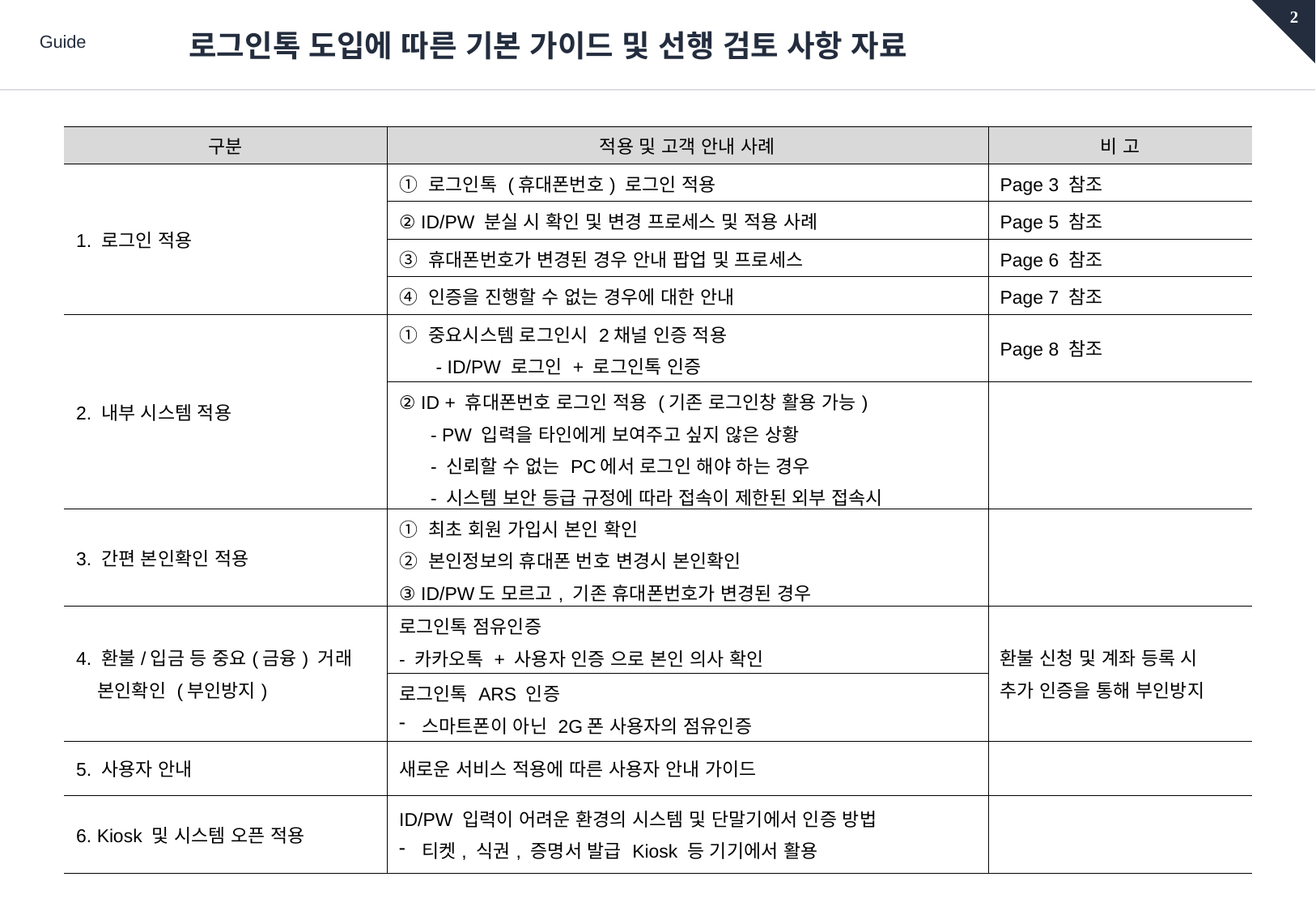

2
로그인톡 도입에 따른 기본 가이드 및 선행 검토 사항 자료
Guide
| 구분 | 적용 및 고객 안내 사례 | 비 고 |
| --- | --- | --- |
| 1. 로그인 적용 | ① 로그인톡 (휴대폰번호) 로그인 적용 | Page 3 참조 |
|  | ② ID/PW 분실 시 확인 및 변경 프로세스 및 적용 사례 | Page 5 참조 |
|  | ③ 휴대폰번호가 변경된 경우 안내 팝업 및 프로세스 | Page 6 참조 |
|  | ④ 인증을 진행할 수 없는 경우에 대한 안내 | Page 7 참조 |
| 2. 내부 시스템 적용 | ① 중요시스템 로그인시 2채널 인증 적용 - ID/PW 로그인 + 로그인톡 인증 | Page 8 참조 |
|  | ② ID + 휴대폰번호 로그인 적용 (기존 로그인창 활용 가능) - PW 입력을 타인에게 보여주고 싶지 않은 상황 - 신뢰할 수 없는 PC에서 로그인 해야 하는 경우 - 시스템 보안 등급 규정에 따라 접속이 제한된 외부 접속시 |  |
| 3. 간편 본인확인 적용 | ① 최초 회원 가입시 본인 확인 ② 본인정보의 휴대폰 번호 변경시 본인확인 ③ ID/PW도 모르고, 기존 휴대폰번호가 변경된 경우 |  |
| 4. 환불/입금 등 중요(금융) 거래 본인확인 (부인방지) | 로그인톡 점유인증 - 카카오톡 + 사용자 인증 으로 본인 의사 확인 | 환불 신청 및 계좌 등록 시 추가 인증을 통해 부인방지 |
|  | 로그인톡 ARS 인증 스마트폰이 아닌 2G폰 사용자의 점유인증 |  |
| 5. 사용자 안내 | 새로운 서비스 적용에 따른 사용자 안내 가이드 |  |
| 6. Kiosk 및 시스템 오픈 적용 | ID/PW 입력이 어려운 환경의 시스템 및 단말기에서 인증 방법 티켓, 식권, 증명서 발급 Kiosk 등 기기에서 활용 |  |